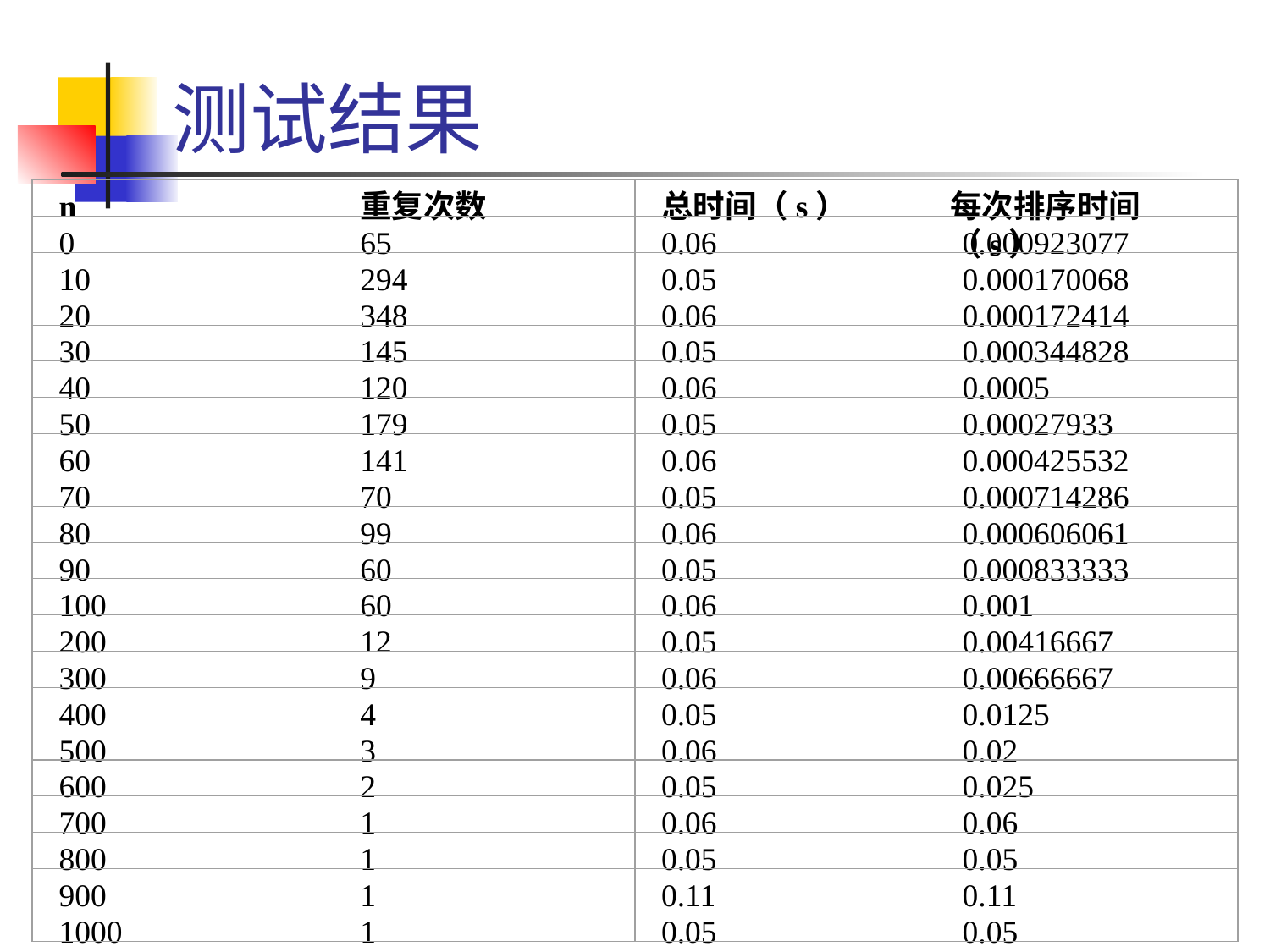

# 测试结果

n

重复次数

总时间（s）

每次排序时间（s）

0

65

0.06

0.000923077

10

294

0.05

0.000170068

20

348

0.06

0.000172414

30

145

0.05

0.000344828

40

120

0.06

0.0005

50

179

0.05

0.00027933

60

141

0.06

0.000425532

70

70

0.05

0.000714286

80

99

0.06

0.000606061

90

60

0.05

0.000833333

100

60

0.06

0.001

200

12

0.05

0.00416667

300

9

0.06

0.00666667

400

4

0.05

0.0125

500

3

0.06

0.02

600

2

0.05

0.025

700

1

0.06

0.06

800

1

0.05

0.05

900

1

0.11

0.11

1000

1

0.05

0.05